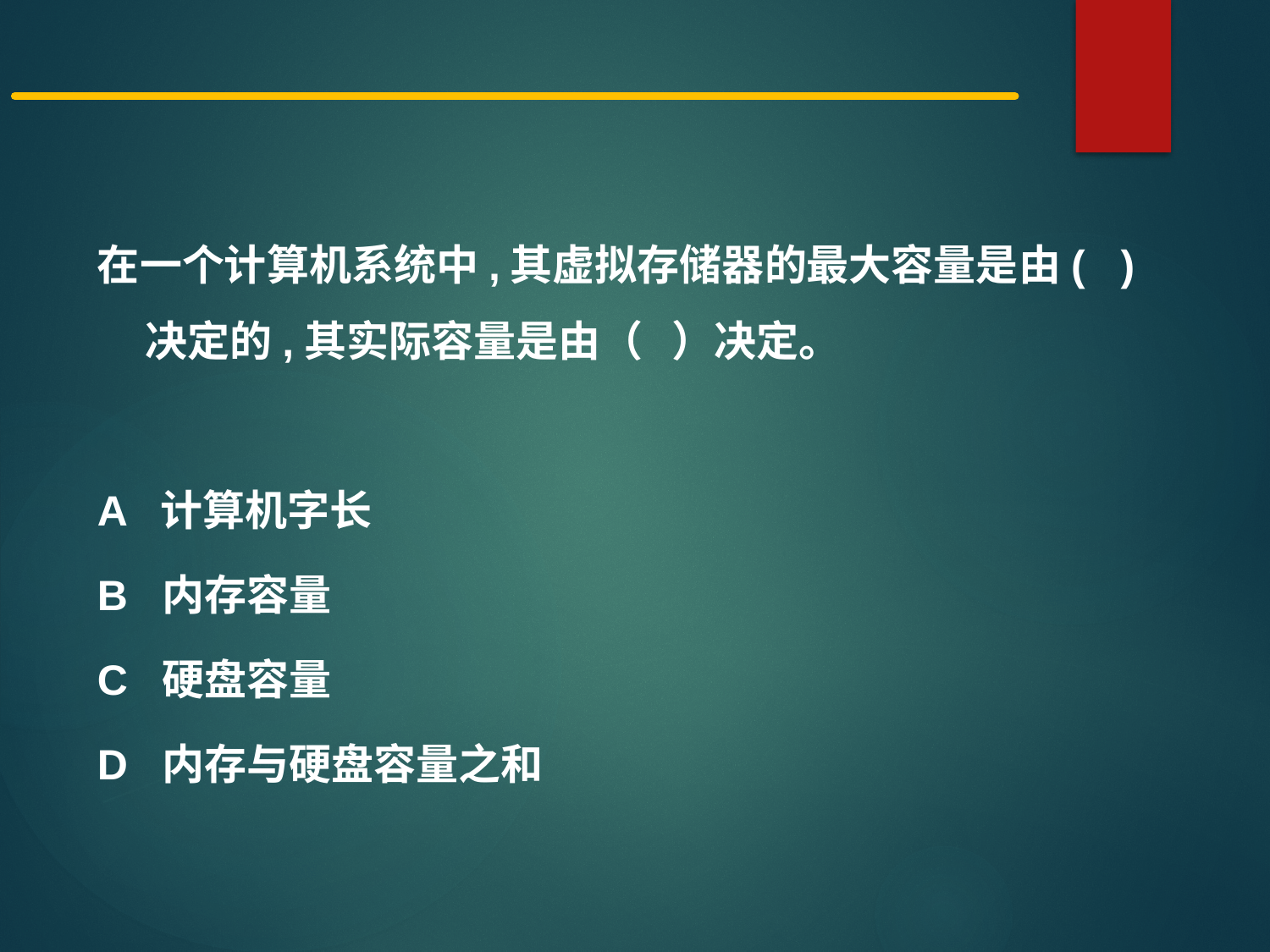

在一个计算机系统中,其虚拟存储器的最大容量是由(   )决定的,其实际容量是由（   ）决定。

A  计算机字长
B  内存容量
C  硬盘容量
D  内存与硬盘容量之和